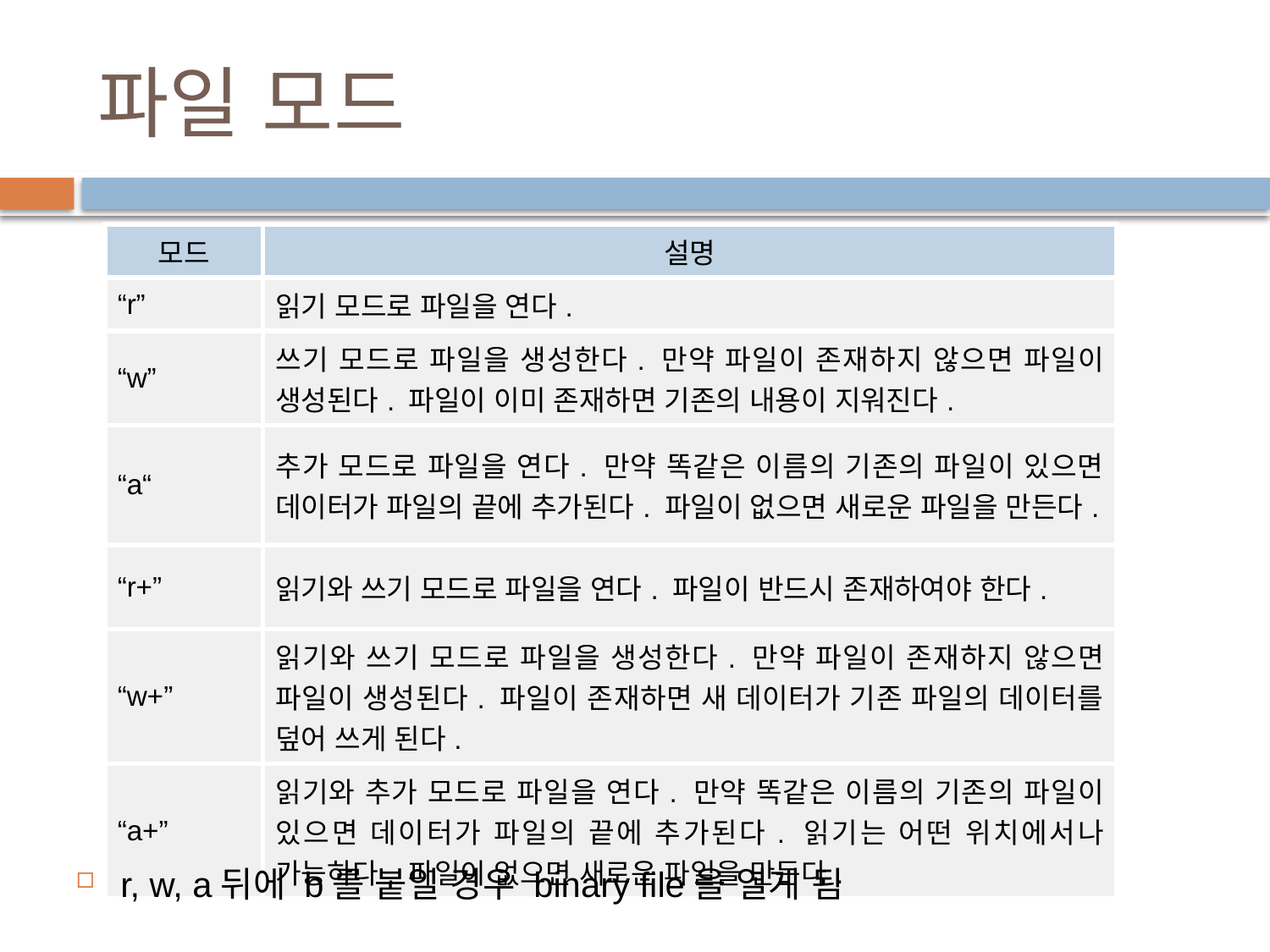

28
# 파일 모드
| 모드 | 설명 |
| --- | --- |
| “r” | 읽기 모드로 파일을 연다. |
| “w” | 쓰기 모드로 파일을 생성한다. 만약 파일이 존재하지 않으면 파일이 생성된다. 파일이 이미 존재하면 기존의 내용이 지워진다. |
| “a“ | 추가 모드로 파일을 연다. 만약 똑같은 이름의 기존의 파일이 있으면 데이터가 파일의 끝에 추가된다. 파일이 없으면 새로운 파일을 만든다. |
| “r+” | 읽기와 쓰기 모드로 파일을 연다. 파일이 반드시 존재하여야 한다. |
| “w+” | 읽기와 쓰기 모드로 파일을 생성한다. 만약 파일이 존재하지 않으면 파일이 생성된다. 파일이 존재하면 새 데이터가 기존 파일의 데이터를 덮어 쓰게 된다. |
| “a+” | 읽기와 추가 모드로 파일을 연다. 만약 똑같은 이름의 기존의 파일이 있으면 데이터가 파일의 끝에 추가된다. 읽기는 어떤 위치에서나 가능하다. 파일이 없으면 새로운 파일을 만든다. |

r, w, a뒤에 b를 붙일 경우 binary file을 열게 됨